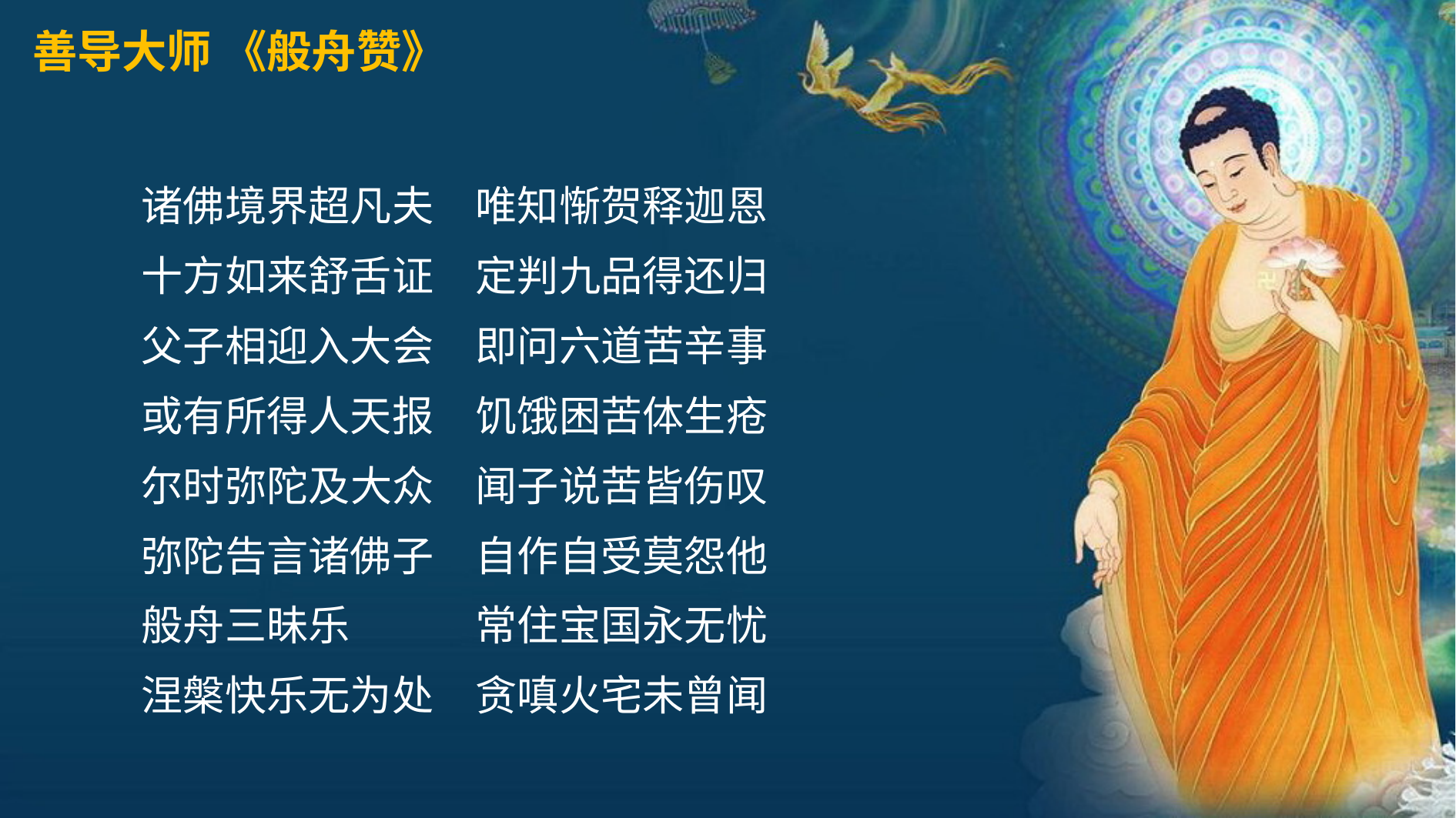

善导大师 《般舟赞》

诸佛境界超凡夫　唯知惭贺释迦恩
十方如来舒舌证　定判九品得还归
父子相迎入大会　即问六道苦辛事
或有所得人天报　饥饿困苦体生疮
尔时弥陀及大众　闻子说苦皆伤叹
弥陀告言诸佛子　自作自受莫怨他
般舟三昧乐　　　常住宝国永无忧
涅槃快乐无为处　贪嗔火宅未曾闻